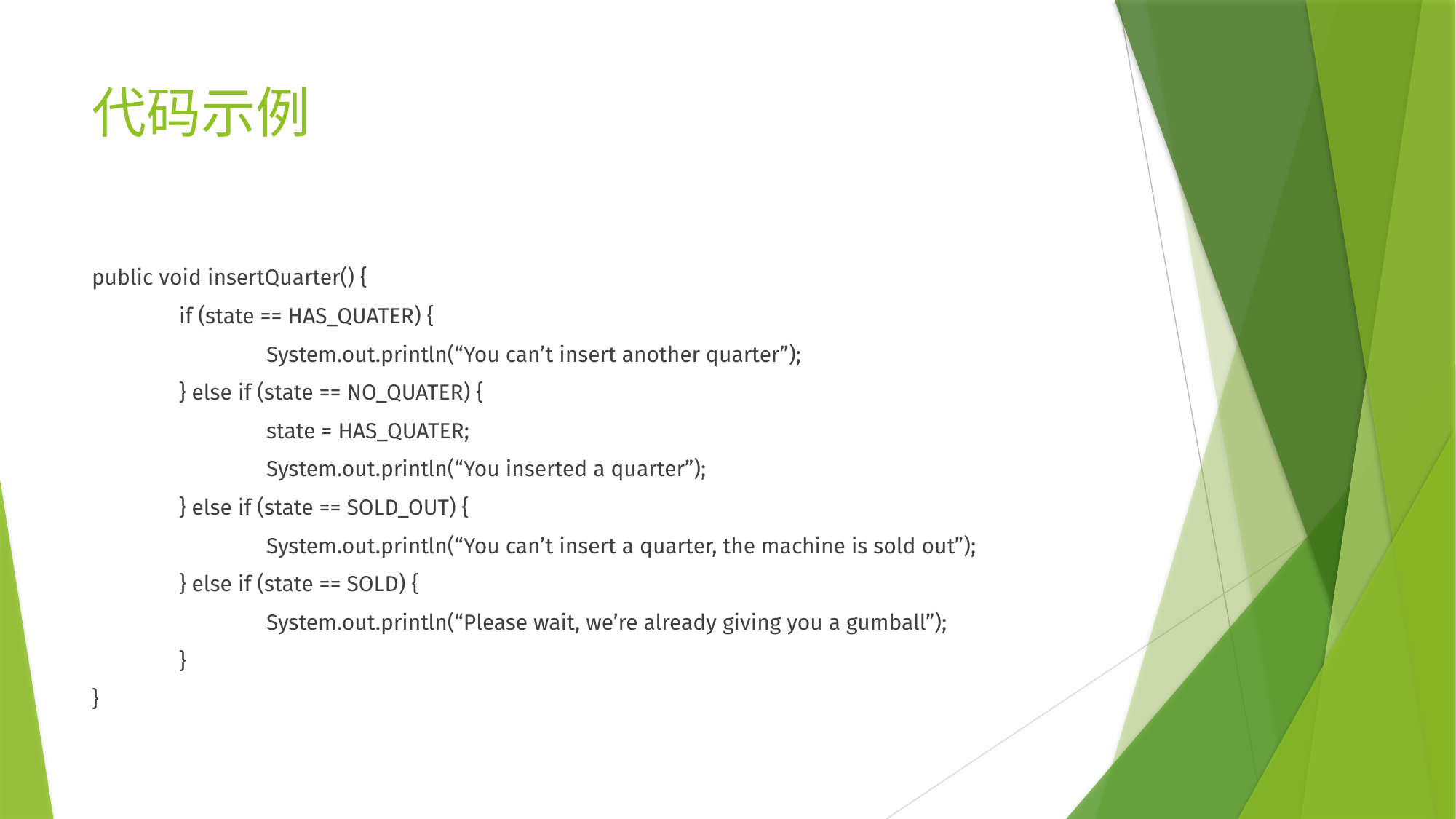

# 代码示例
public void insertQuarter() {
	if (state == HAS_QUATER) {
		System.out.println(“You can’t insert another quarter”);
	} else if (state == NO_QUATER) {
		state = HAS_QUATER;
		System.out.println(“You inserted a quarter”);
 	} else if (state == SOLD_OUT) {
		System.out.println(“You can’t insert a quarter, the machine is sold out”);
	} else if (state == SOLD) {
		System.out.println(“Please wait, we’re already giving you a gumball”);
	}
}